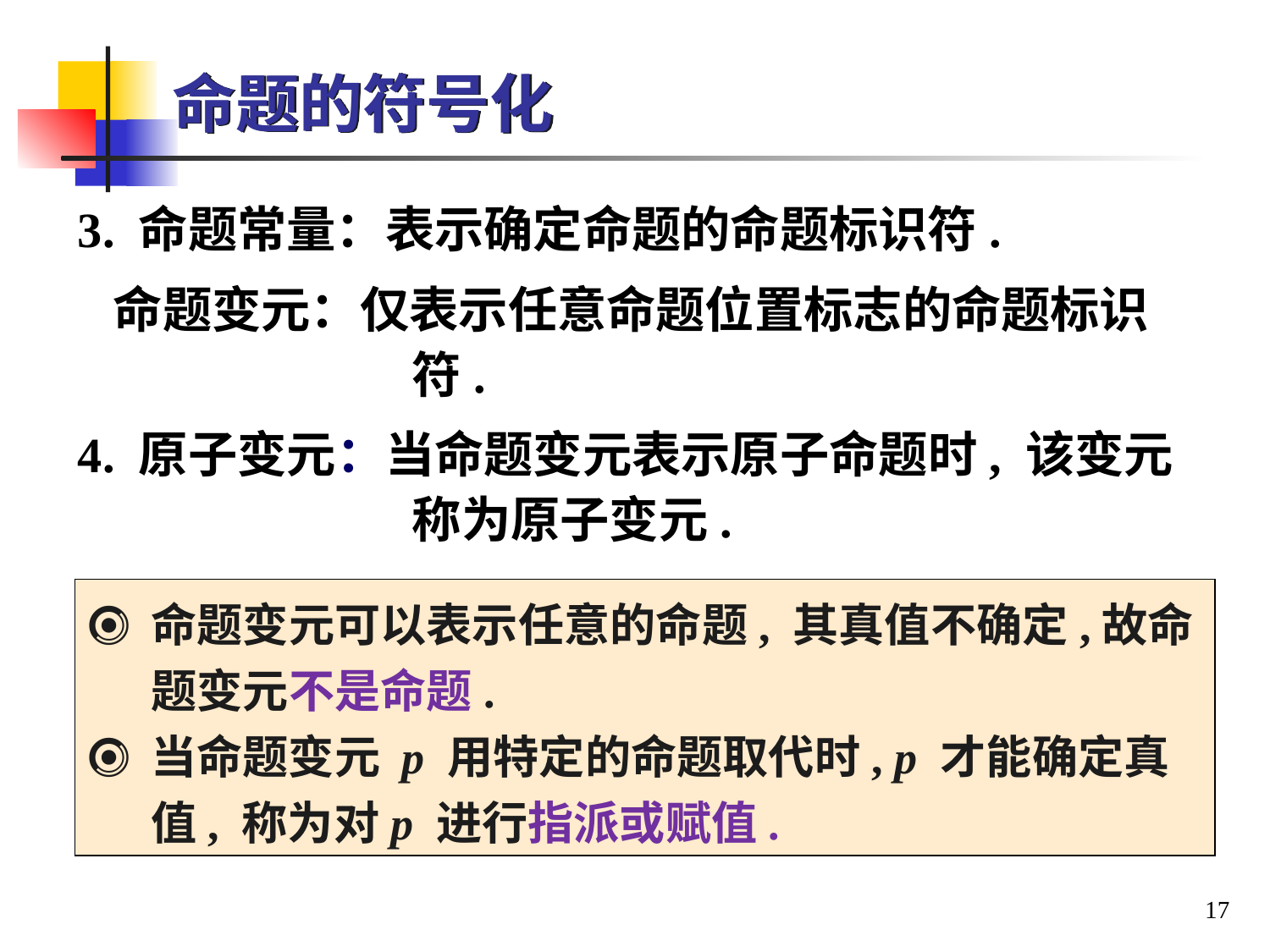

# 命题的符号化
3. 命题常量：表示确定命题的命题标识符.
	命题变元：仅表示任意命题位置标志的命题标识		    符.
4. 原子变元：当命题变元表示原子命题时, 该变元		    称为原子变元.
命题变元可以表示任意的命题, 其真值不确定,故命题变元不是命题.
当命题变元 p 用特定的命题取代时, p 才能确定真值, 称为对p 进行指派或赋值.
17